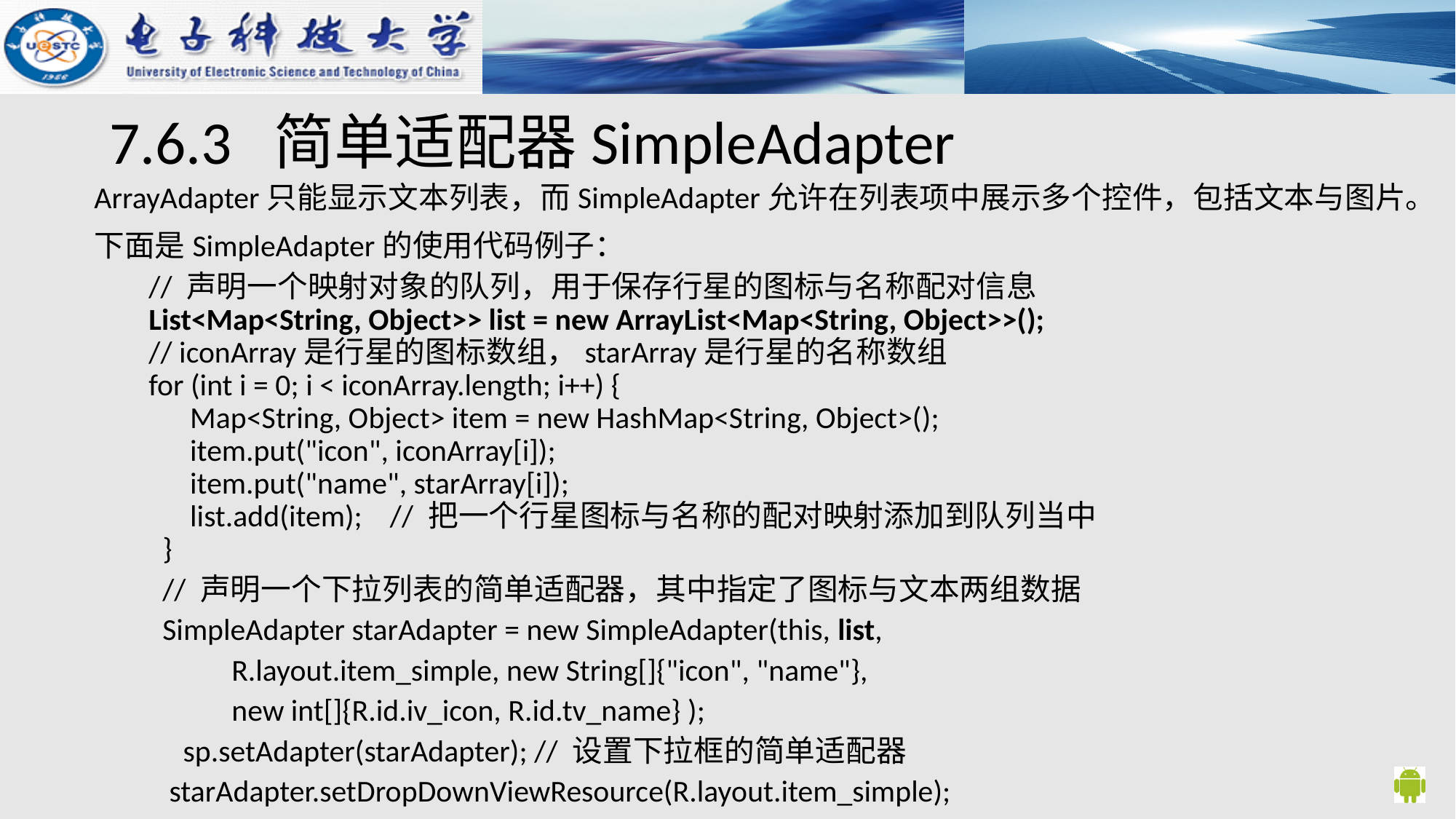

# 7.6.3  简单适配器SimpleAdapter
ArrayAdapter只能显示文本列表，而SimpleAdapter允许在列表项中展示多个控件，包括文本与图片。
下面是SimpleAdapter的使用代码例子：
// 声明一个映射对象的队列，用于保存行星的图标与名称配对信息
List<Map<String, Object>> list = new ArrayList<Map<String, Object>>();
// iconArray是行星的图标数组，starArray是行星的名称数组
for (int i = 0; i < iconArray.length; i++) {
      Map<String, Object> item = new HashMap<String, Object>();
      item.put("icon", iconArray[i]);
      item.put("name", starArray[i]);
      list.add(item);    // 把一个行星图标与名称的配对映射添加到队列当中
 }
  // 声明一个下拉列表的简单适配器，其中指定了图标与文本两组数据
  SimpleAdapter starAdapter = new SimpleAdapter(this, list,
            R.layout.item_simple, new String[]{"icon", "name"},
            new int[]{R.id.iv_icon, R.id.tv_name} );
     sp.setAdapter(starAdapter); // 设置下拉框的简单适配器
   starAdapter.setDropDownViewResource(R.layout.item_simple);